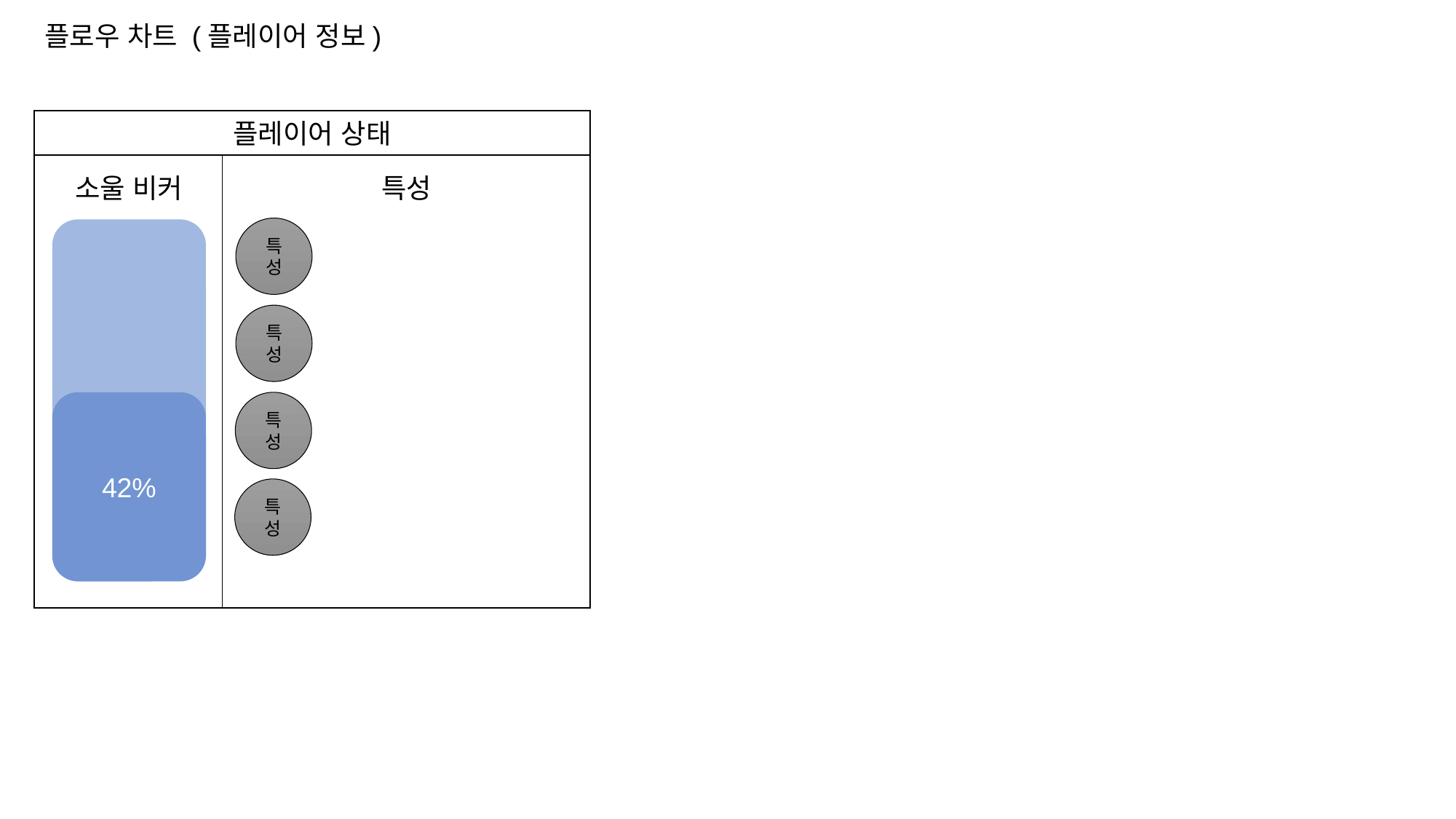

플로우 차트 (플레이어 정보)
플레이어 상태

특성
소울 비커
특성

특성
42%
특성
특성